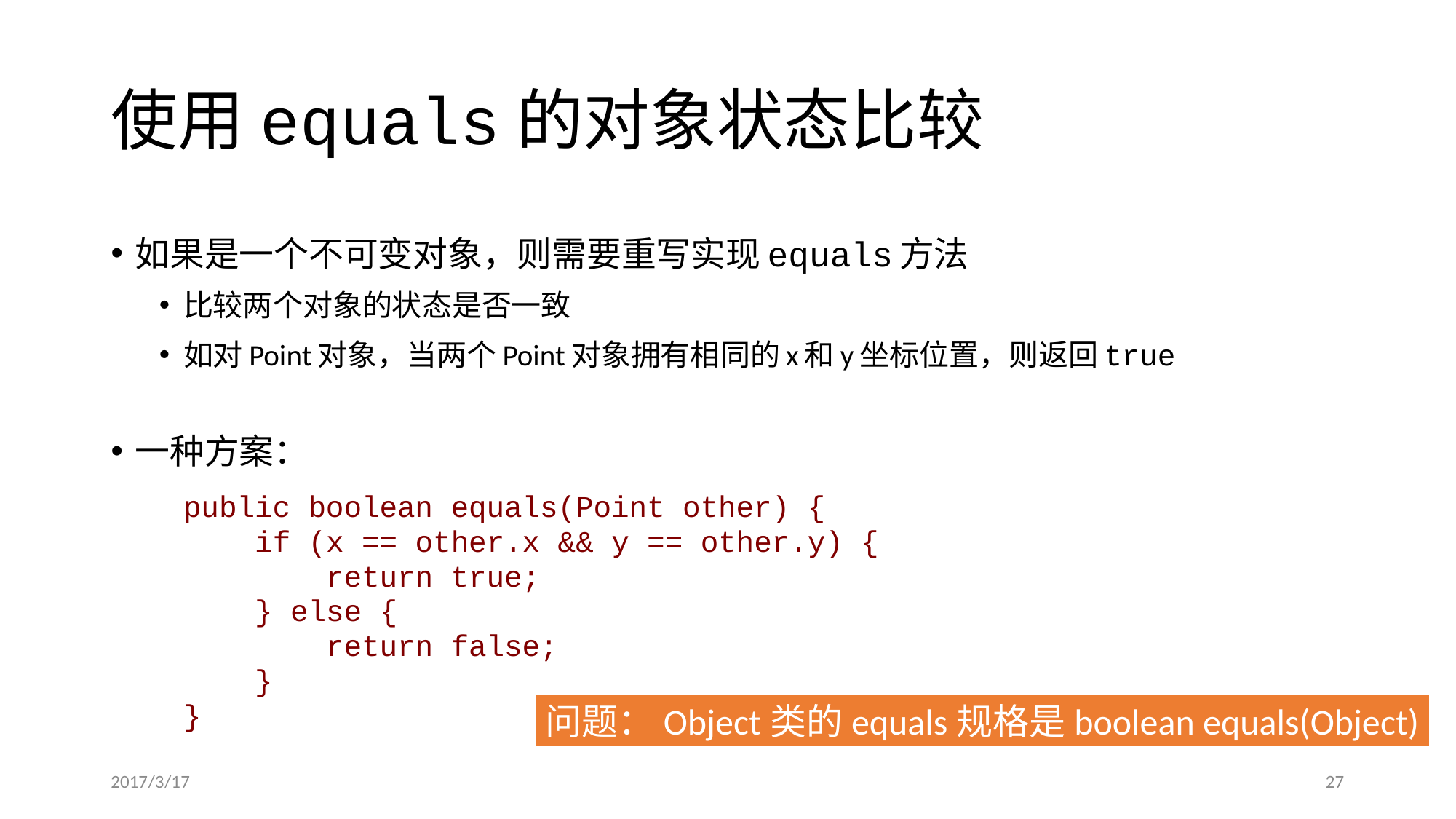

# 使用equals的对象状态比较
如果是一个不可变对象，则需要重写实现equals方法
比较两个对象的状态是否一致
如对Point对象，当两个Point对象拥有相同的x和y坐标位置，则返回true

一种方案：

	public boolean equals(Point other) {
	    if (x == other.x && y == other.y) {
	        return true;
	    } else {
	        return false;
	    }
	}
问题：Object类的equals规格是boolean equals(Object)
2017/3/17
27